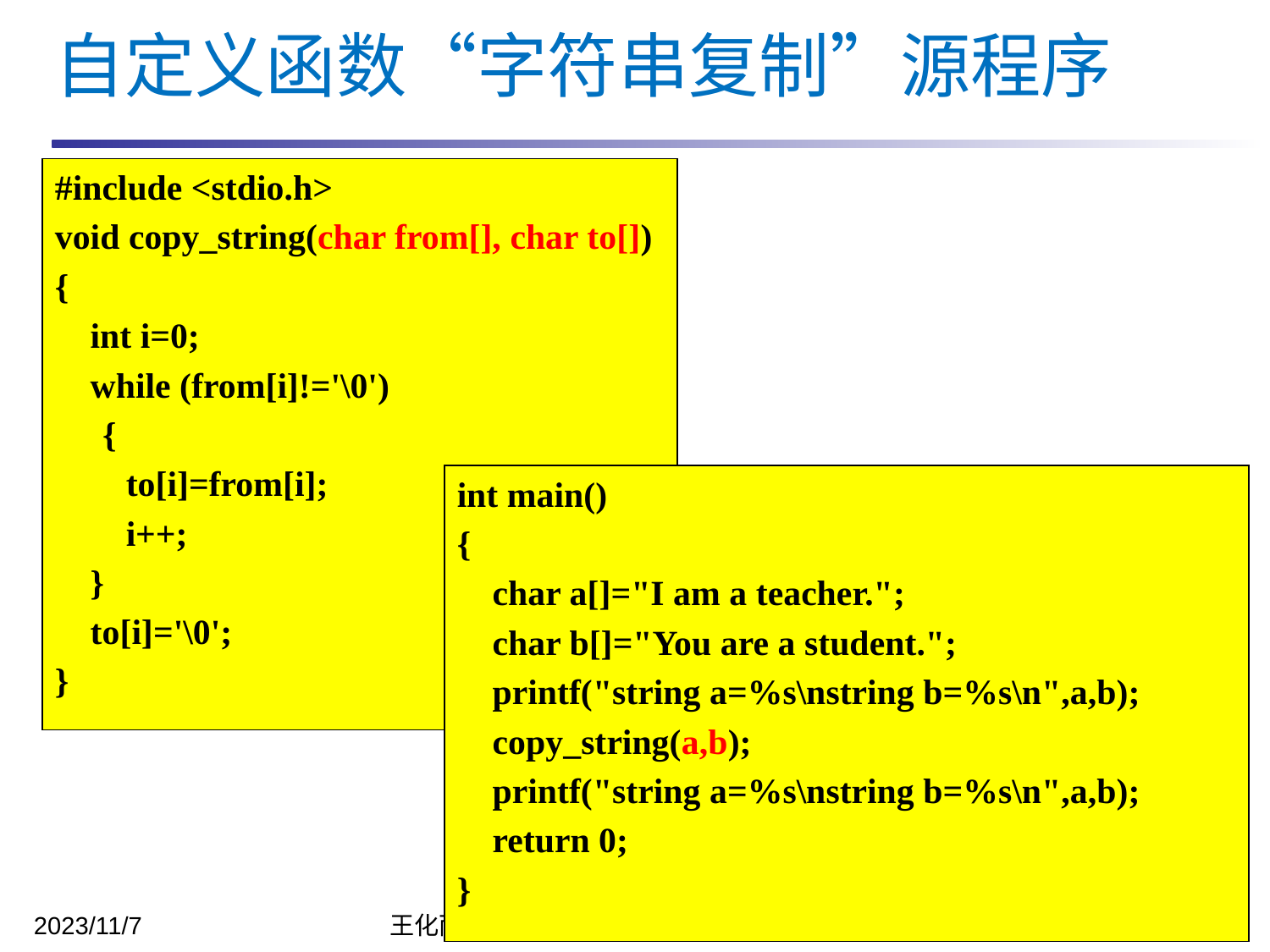

自定义函数“字符串复制”源程序
输出一个字符串
#include <stdio.h>
void copy_string(char from[], char to[])
{
    int i=0;
    while (from[i]!='\0')
	{
        to[i]=from[i];
        i++;
    }
    to[i]='\0';
}
int main()
{
    char a[]="I am a teacher.";
    char b[]="You are a student.";
    printf("string a=%s\nstring b=%s\n",a,b);
    copy_string(a,b);
    printf("string a=%s\nstring b=%s\n",a,b);
    return 0;
}
2023/11/7
王化雨 whuayu000@163.com 13306442222
44/39